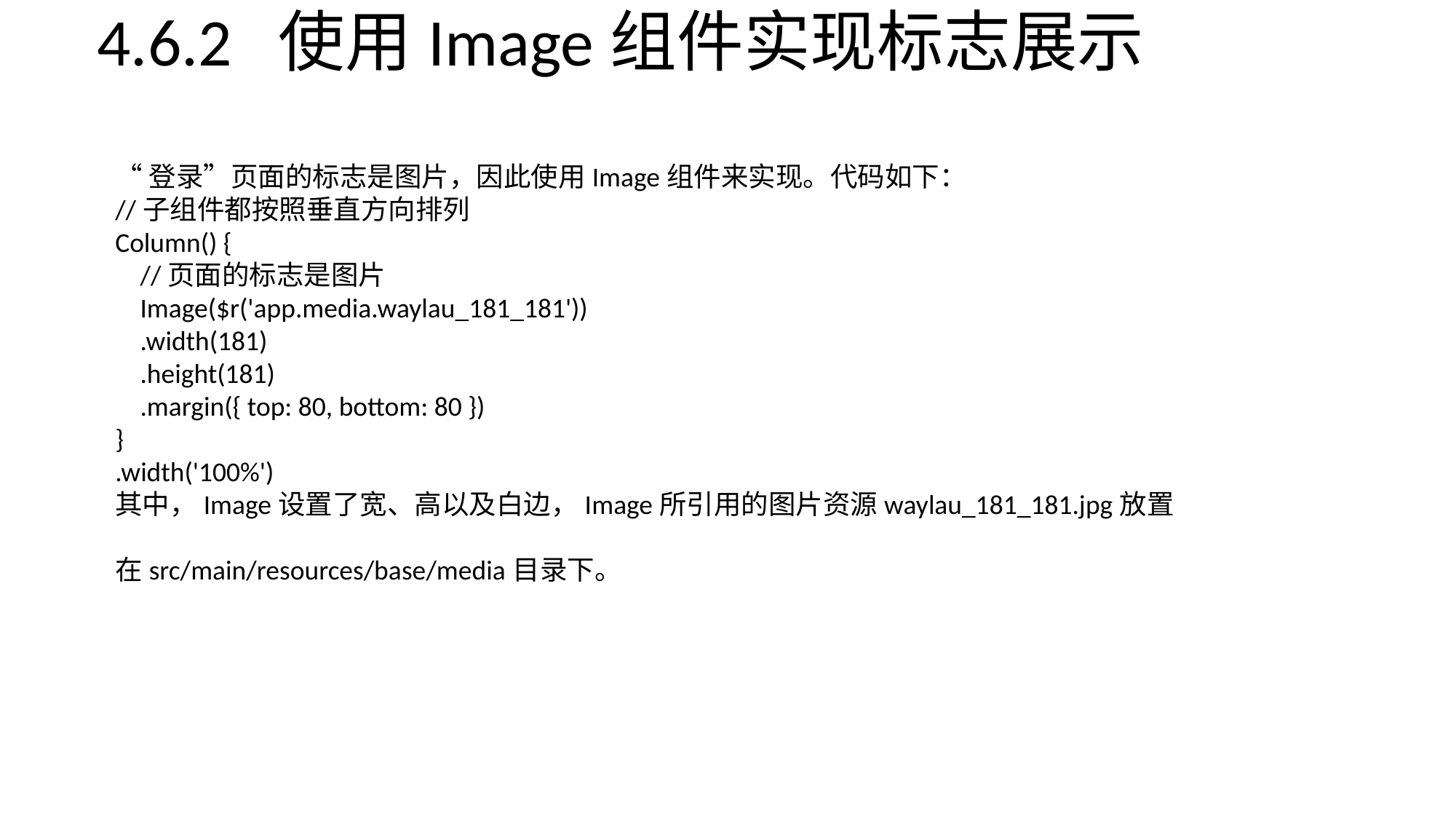

# 4.6.2  使用Image组件实现标志展示
“登录”页面的标志是图片，因此使用Image组件来实现。代码如下：
//子组件都按照垂直方向排列
Column() {
    //页面的标志是图片
    Image($r('app.media.waylau_181_181'))
    .width(181)
    .height(181)
    .margin({ top: 80, bottom: 80 })
}
.width('100%')
其中，Image设置了宽、高以及白边，Image所引用的图片资源waylau_181_181.jpg放置

在src/main/resources/base/media目录下。